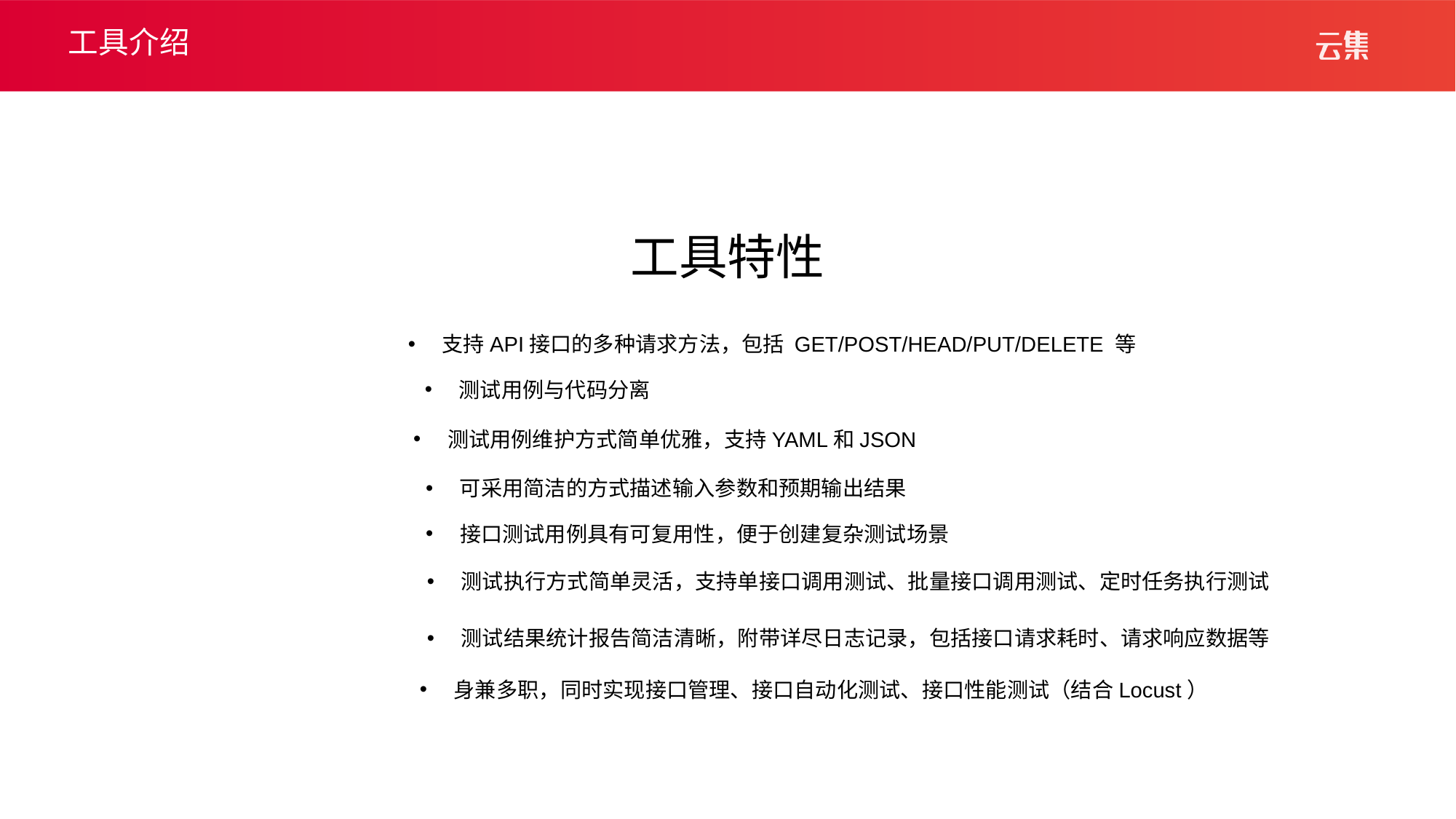

工具介绍
工具特性
支持API接口的多种请求方法，包括 GET/POST/HEAD/PUT/DELETE 等
测试用例与代码分离
测试用例维护方式简单优雅，支持YAML和JSON
可采用简洁的方式描述输入参数和预期输出结果
接口测试用例具有可复用性，便于创建复杂测试场景
测试执行方式简单灵活，支持单接口调用测试、批量接口调用测试、定时任务执行测试
测试结果统计报告简洁清晰，附带详尽日志记录，包括接口请求耗时、请求响应数据等
身兼多职，同时实现接口管理、接口自动化测试、接口性能测试（结合Locust）